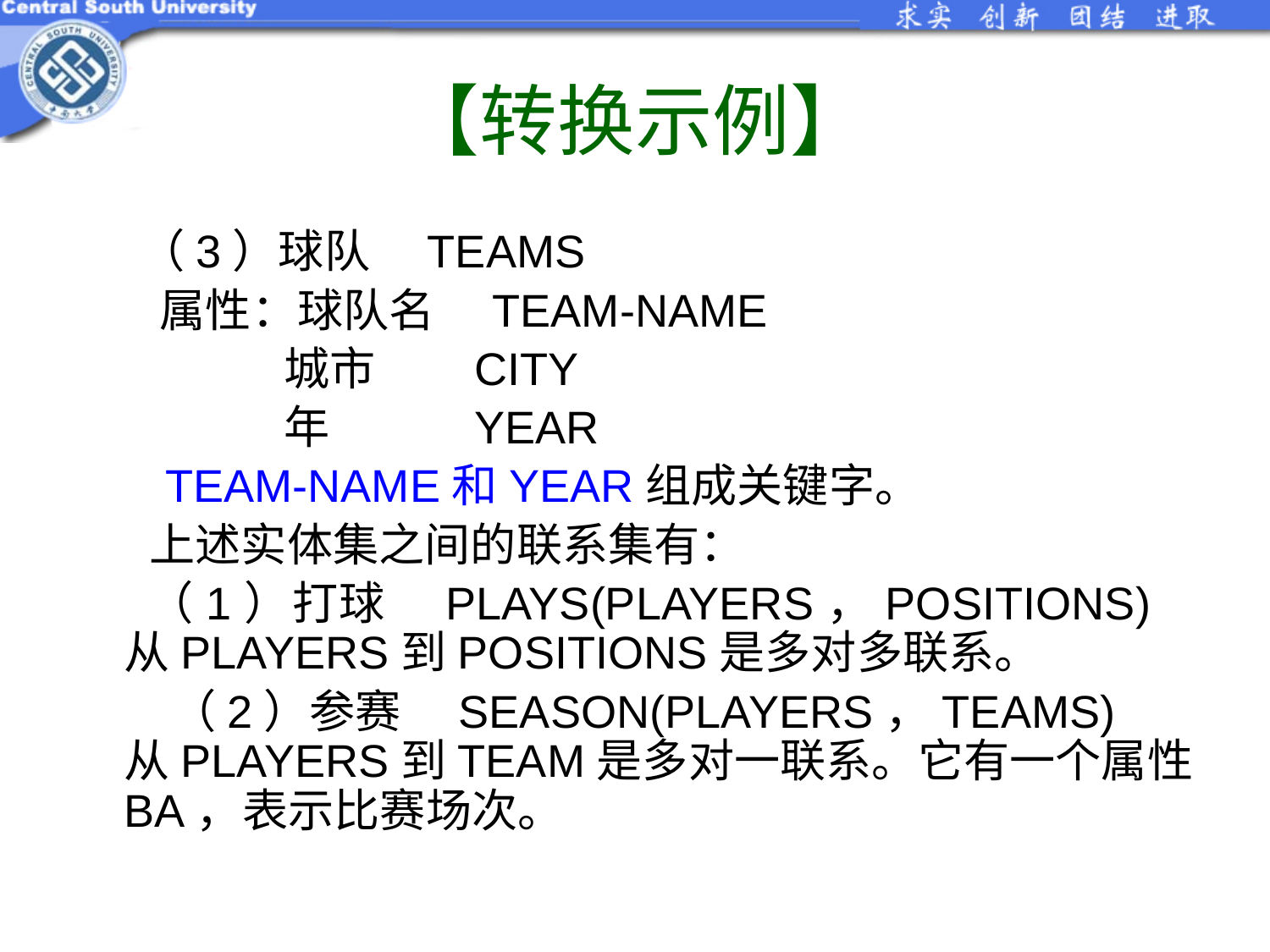

# 【转换示例】
     （3）球队　TEAMS
       属性：球队名　TEAM-NAME
                   城市　    CITY
                   年　　    YEAR
       TEAM-NAME和YEAR组成关键字。
      上述实体集之间的联系集有：
     （1）打球　PLAYS(PLAYERS，POSITIONS)    从PLAYERS到POSITIONS是多对多联系。
        （2）参赛　SEASON(PLAYERS，TEAMS)  从PLAYERS到TEAM是多对一联系。它有一个属性BA，表示比赛场次。